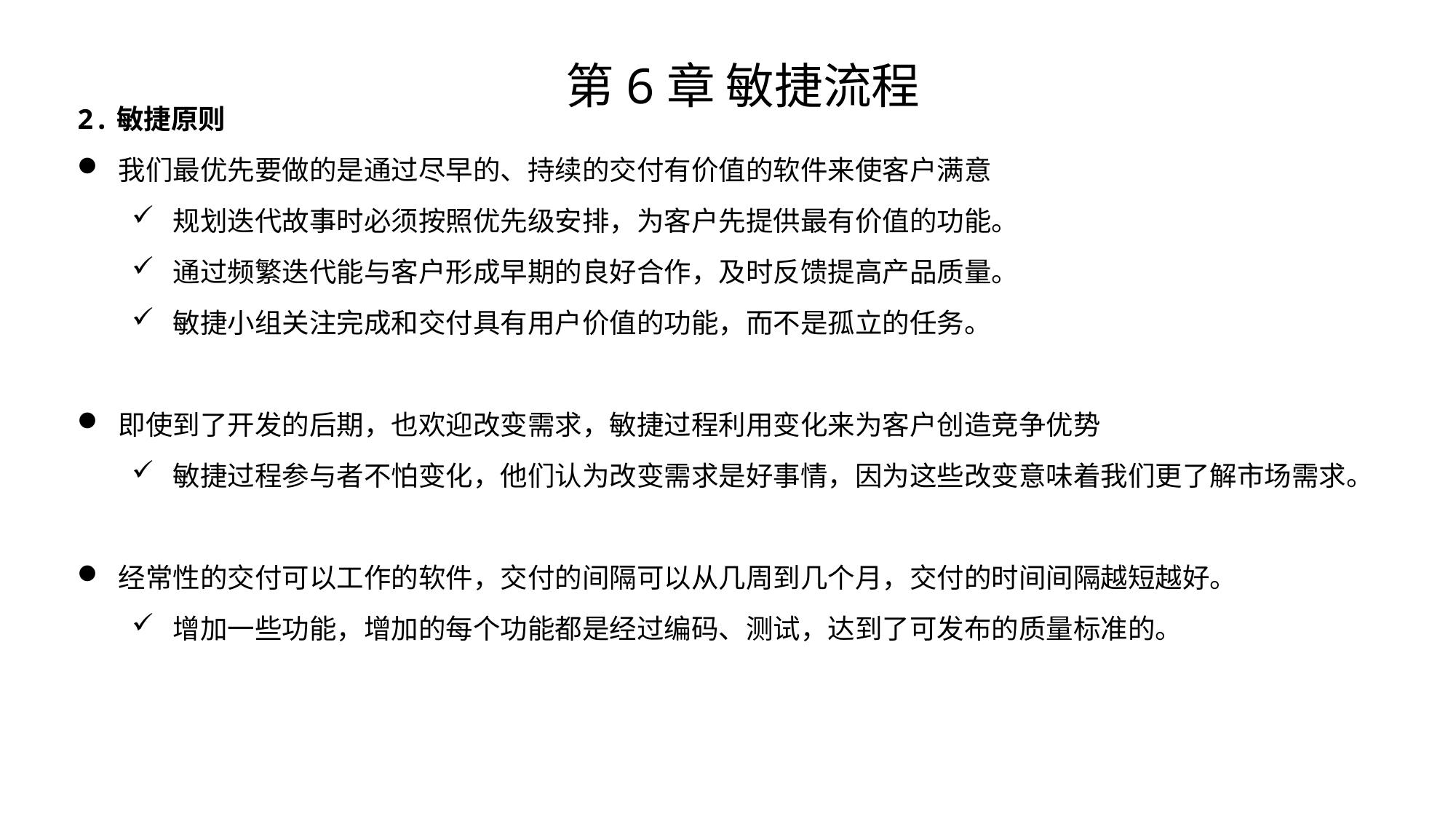

第6章 敏捷流程
2.敏捷原则
我们最优先要做的是通过尽早的、持续的交付有价值的软件来使客户满意
规划迭代故事时必须按照优先级安排，为客户先提供最有价值的功能。
通过频繁迭代能与客户形成早期的良好合作，及时反馈提高产品质量。
敏捷小组关注完成和交付具有用户价值的功能，而不是孤立的任务。

即使到了开发的后期，也欢迎改变需求，敏捷过程利用变化来为客户创造竞争优势
敏捷过程参与者不怕变化，他们认为改变需求是好事情，因为这些改变意味着我们更了解市场需求。

经常性的交付可以工作的软件，交付的间隔可以从几周到几个月，交付的时间间隔越短越好。
增加一些功能，增加的每个功能都是经过编码、测试，达到了可发布的质量标准的。